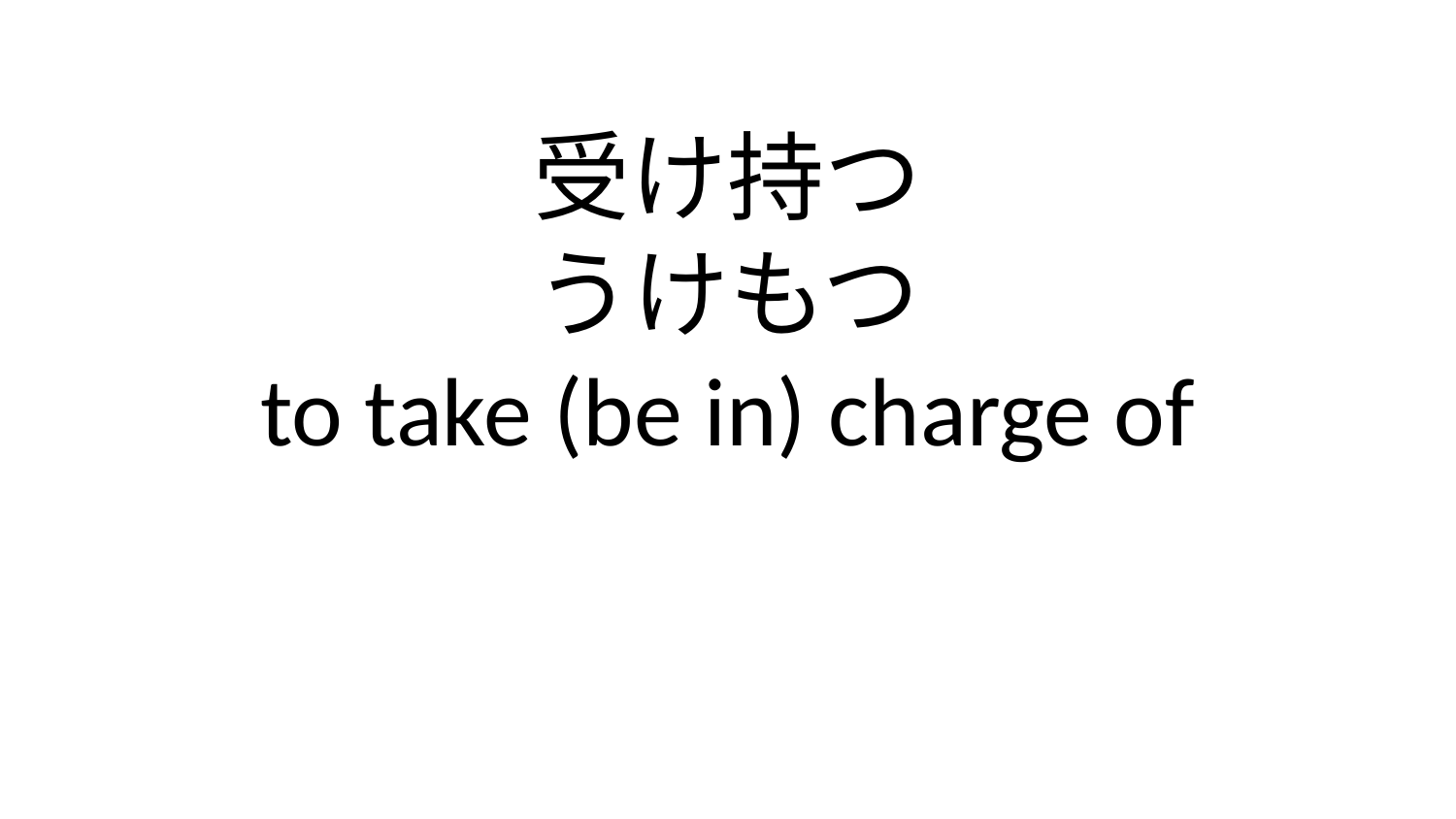

受け持つ
うけもつ
to take (be in) charge of